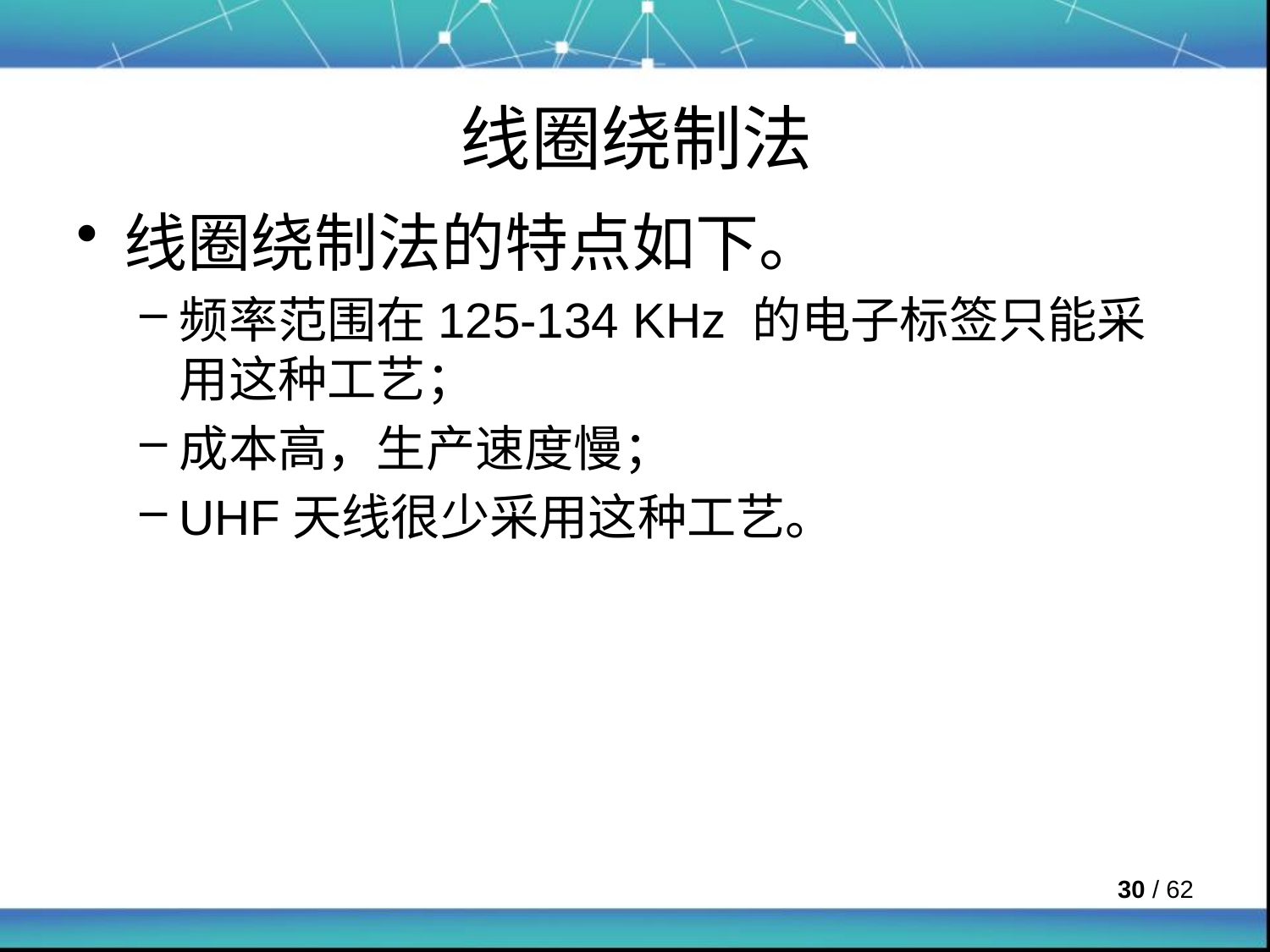

# 线圈绕制法
线圈绕制法的特点如下。
频率范围在125-134 KHz 的电子标签只能采用这种工艺；
成本高，生产速度慢；
UHF天线很少采用这种工艺。
30 / 62